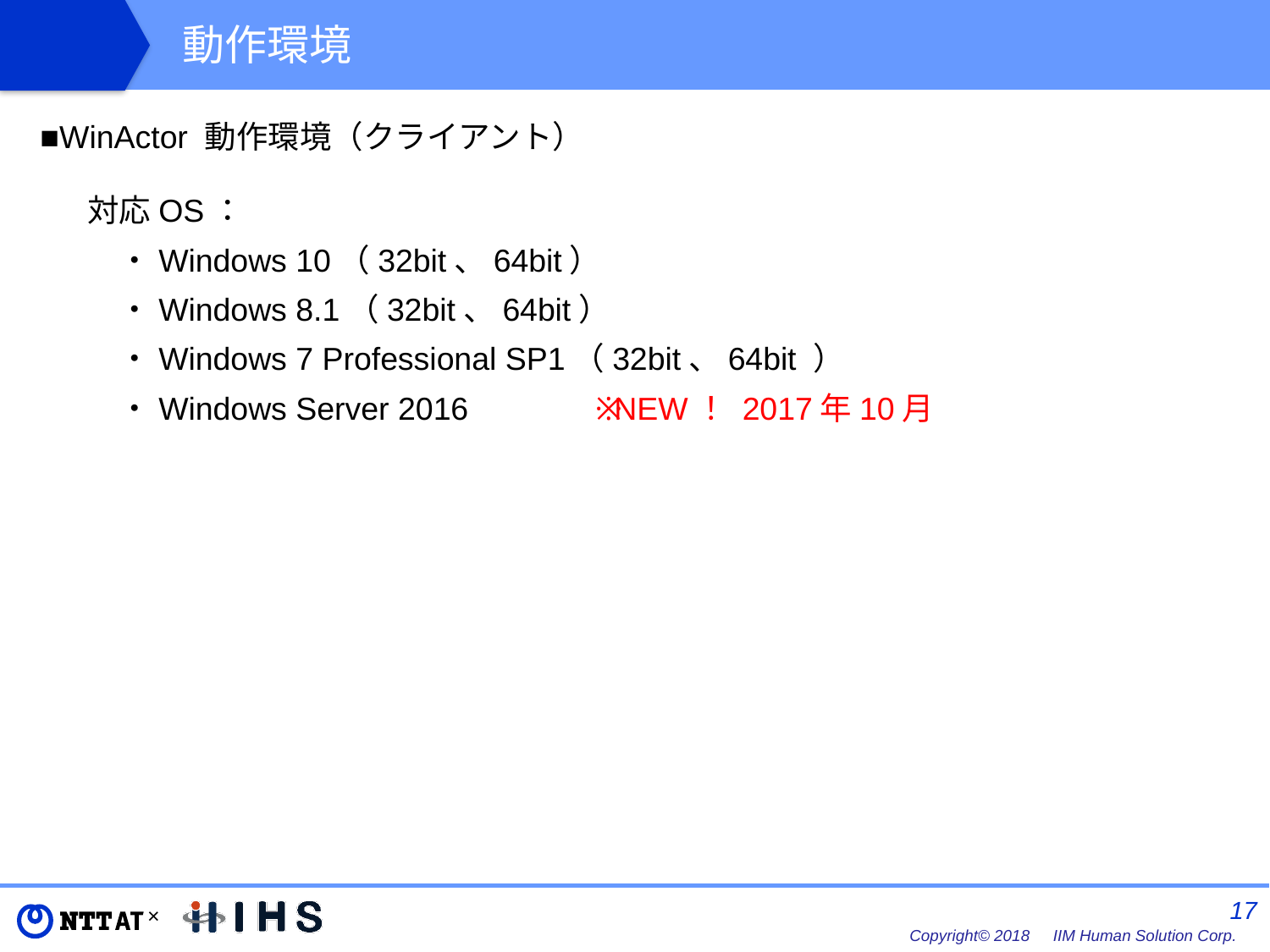

動作環境

■WinActor 動作環境（クライアント）
対応OS：
　・Windows 10（32bit、64bit）
　・Windows 8.1（32bit、64bit）
　・Windows 7 Professional SP1（32bit、64bit ）
　・Windows Server 2016	※NEW！ 2017年10月
17